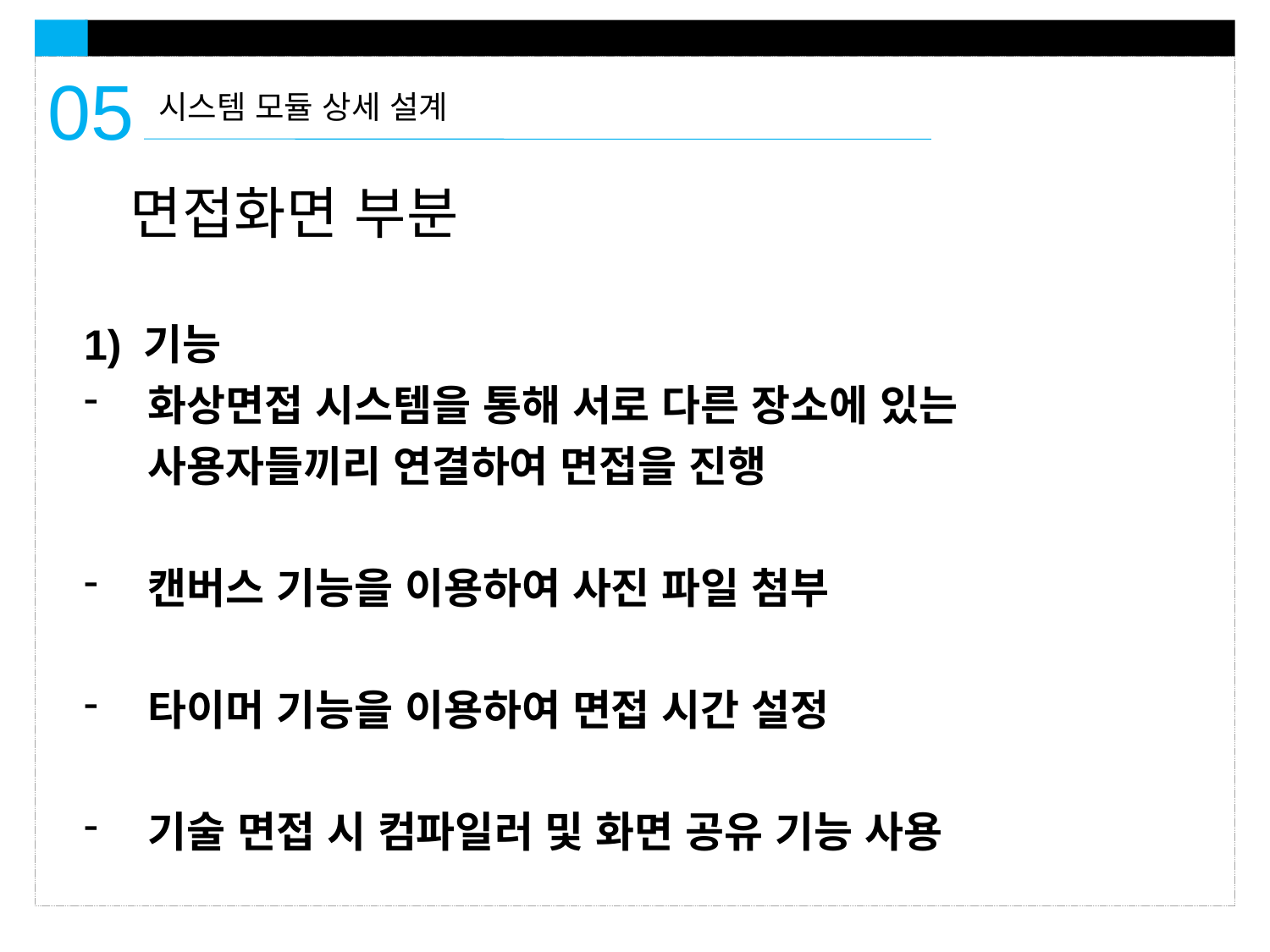

05

시스템 모듈 상세 설계

면접화면 부분

1) 기능
화상면접 시스템을 통해 서로 다른 장소에 있는 사용자들끼리 연결하여 면접을 진행

캔버스 기능을 이용하여 사진 파일 첨부

타이머 기능을 이용하여 면접 시간 설정

기술 면접 시 컴파일러 및 화면 공유 기능 사용